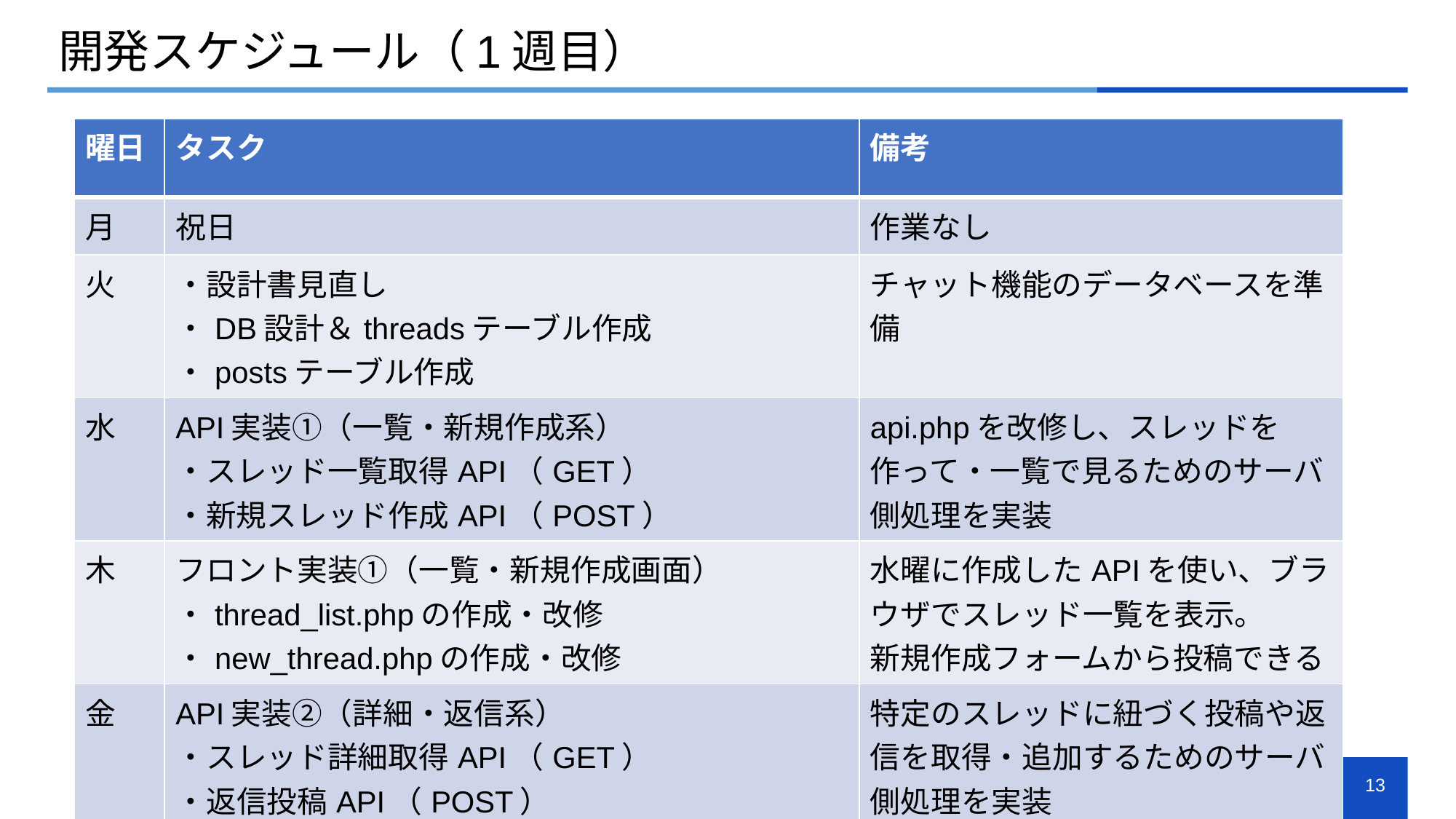

# 開発スケジュール（1週目）
| 曜日 | タスク | 備考 |
| --- | --- | --- |
| 月 | 祝日 | 作業なし |
| 火 | ・設計書見直し ・DB設計＆threadsテーブル作成 ・postsテーブル作成 | チャット機能のデータベースを準備 |
| 水 | API実装①（一覧・新規作成系） ・スレッド一覧取得API（GET） ・新規スレッド作成API（POST） | api.phpを改修し、スレッドを作って・一覧で見るためのサーバ側処理を実装 |
| 木 | フロント実装①（一覧・新規作成画面） ・thread\_list.phpの作成・改修 ・new\_thread.phpの作成・改修 | 水曜に作成したAPIを使い、ブラウザでスレッド一覧を表示。 新規作成フォームから投稿できる |
| 金 | API実装②（詳細・返信系） ・スレッド詳細取得API（GET） ・返信投稿API（POST） | 特定のスレッドに紐づく投稿や返信を取得・追加するためのサーバ側処理を実装 |
13